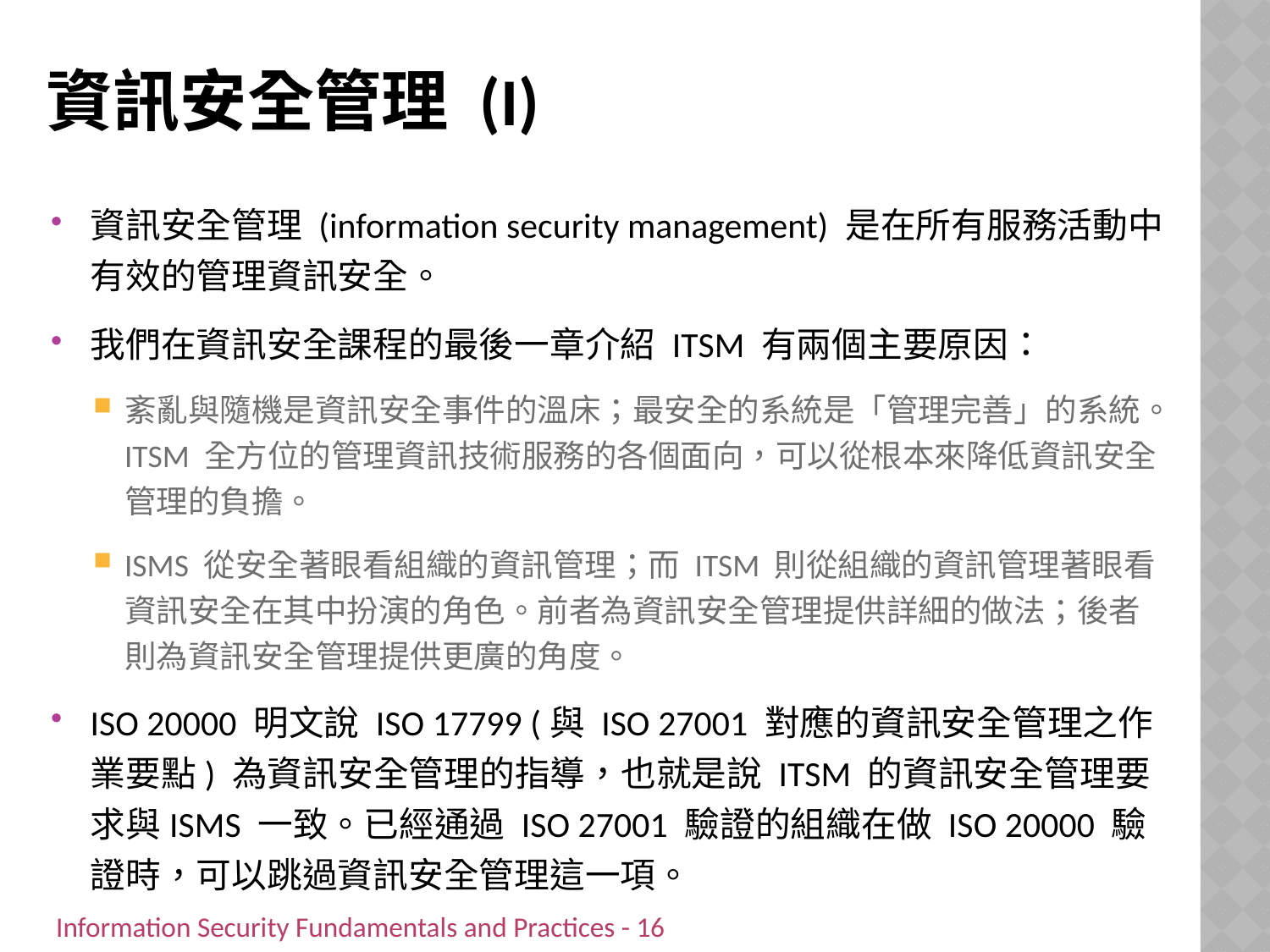

# 資訊安全管理 (I)
資訊安全管理 (information security management) 是在所有服務活動中有效的管理資訊安全。
我們在資訊安全課程的最後一章介紹 ITSM 有兩個主要原因：
紊亂與隨機是資訊安全事件的溫床；最安全的系統是「管理完善」的系統。ITSM 全方位的管理資訊技術服務的各個面向，可以從根本來降低資訊安全管理的負擔。
ISMS 從安全著眼看組織的資訊管理；而 ITSM 則從組織的資訊管理著眼看資訊安全在其中扮演的角色。前者為資訊安全管理提供詳細的做法；後者則為資訊安全管理提供更廣的角度。
ISO 20000 明文說 ISO 17799 (與 ISO 27001 對應的資訊安全管理之作業要點) 為資訊安全管理的指導，也就是說 ITSM 的資訊安全管理要求與ISMS 一致。已經通過 ISO 27001 驗證的組織在做 ISO 20000 驗證時，可以跳過資訊安全管理這一項。